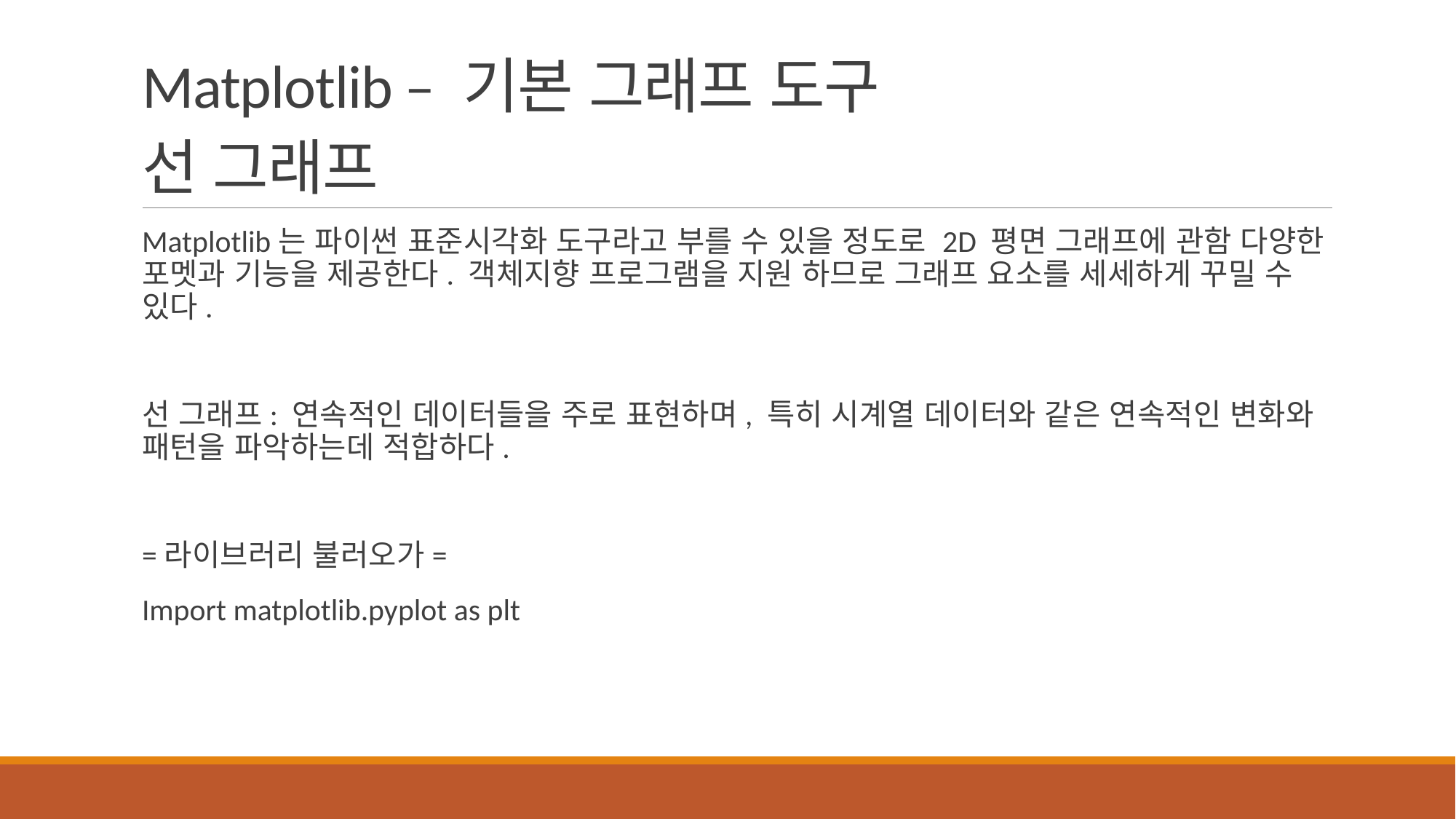

# Matplotlib – 기본 그래프 도구 선 그래프
Matplotlib는 파이썬 표준시각화 도구라고 부를 수 있을 정도로 2D 평면 그래프에 관함 다양한 포멧과 기능을 제공한다. 객체지향 프로그램을 지원 하므로 그래프 요소를 세세하게 꾸밀 수 있다.

선 그래프: 연속적인 데이터들을 주로 표현하며, 특히 시계열 데이터와 같은 연속적인 변화와 패턴을 파악하는데 적합하다.

=라이브러리 불러오가=
Import matplotlib.pyplot as plt